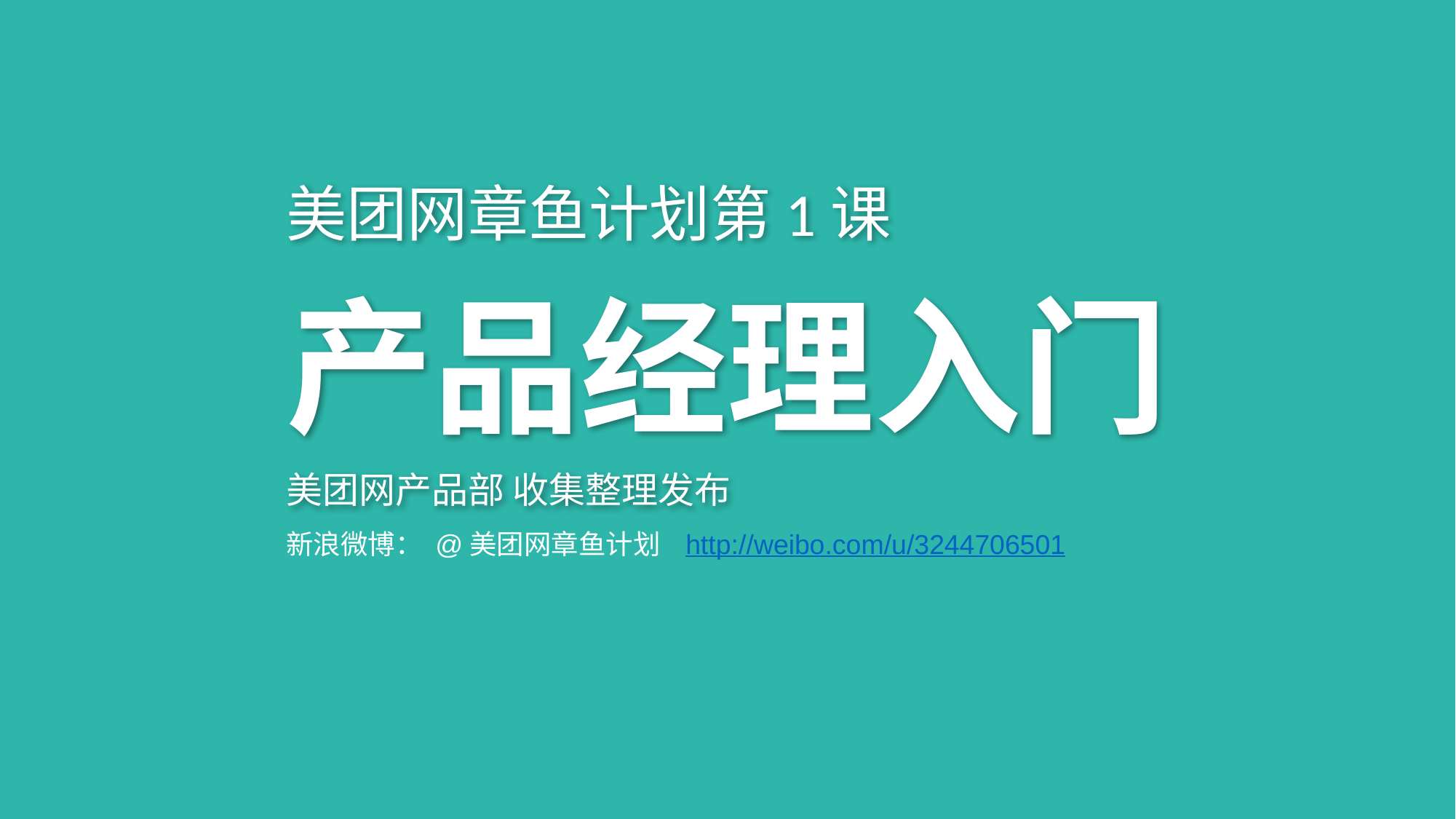

美团网章鱼计划第1课
产品经理入门
美团网产品部 收集整理发布

新浪微博： @美团网章鱼计划   http://weibo.com/u/3244706501